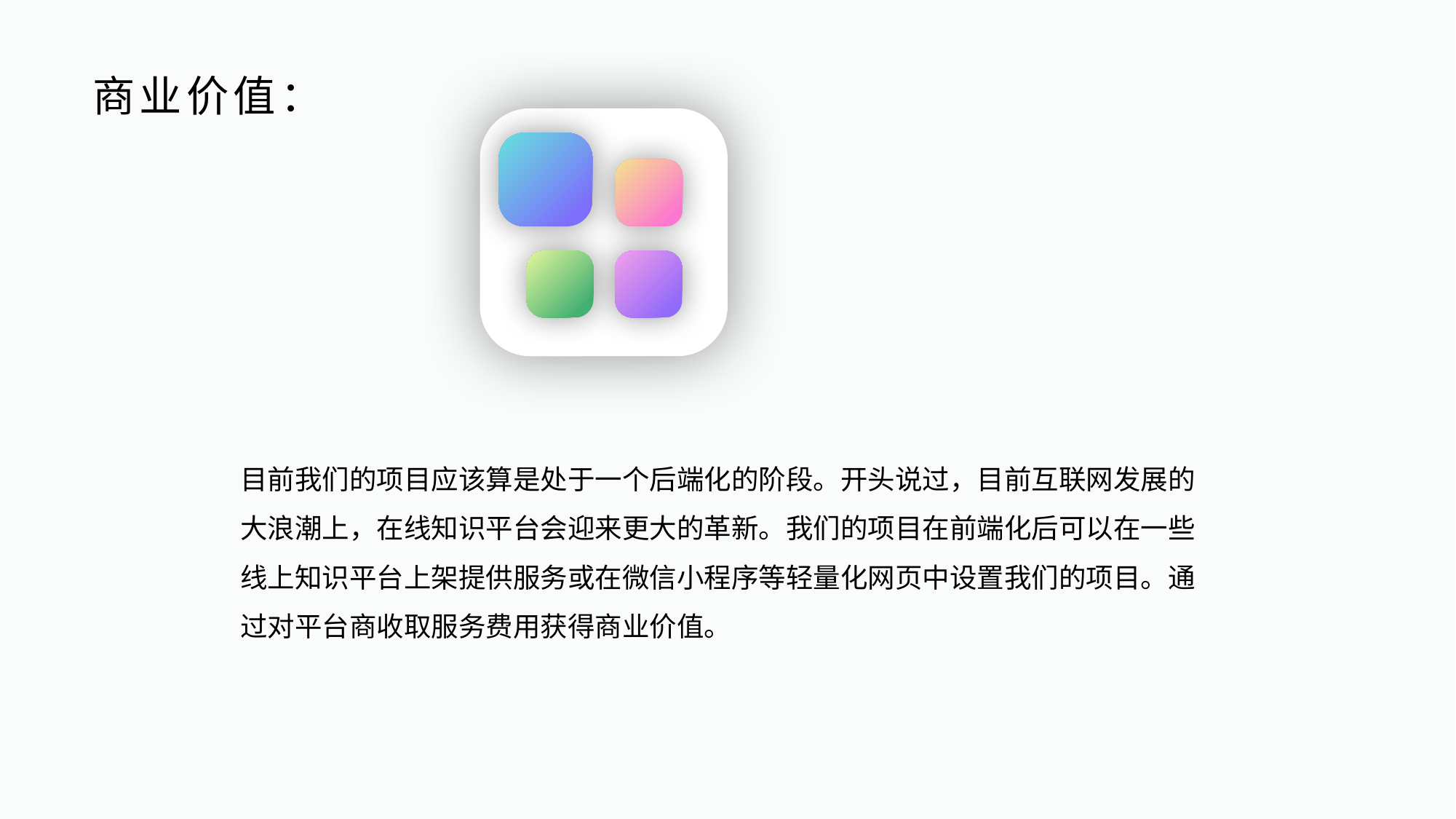

商业价值：

目前我们的项目应该算是处于一个后端化的阶段。开头说过，目前互联网发展的大浪潮上，在线知识平台会迎来更大的革新。我们的项目在前端化后可以在一些线上知识平台上架提供服务或在微信小程序等轻量化网页中设置我们的项目。通过对平台商收取服务费用获得商业价值。